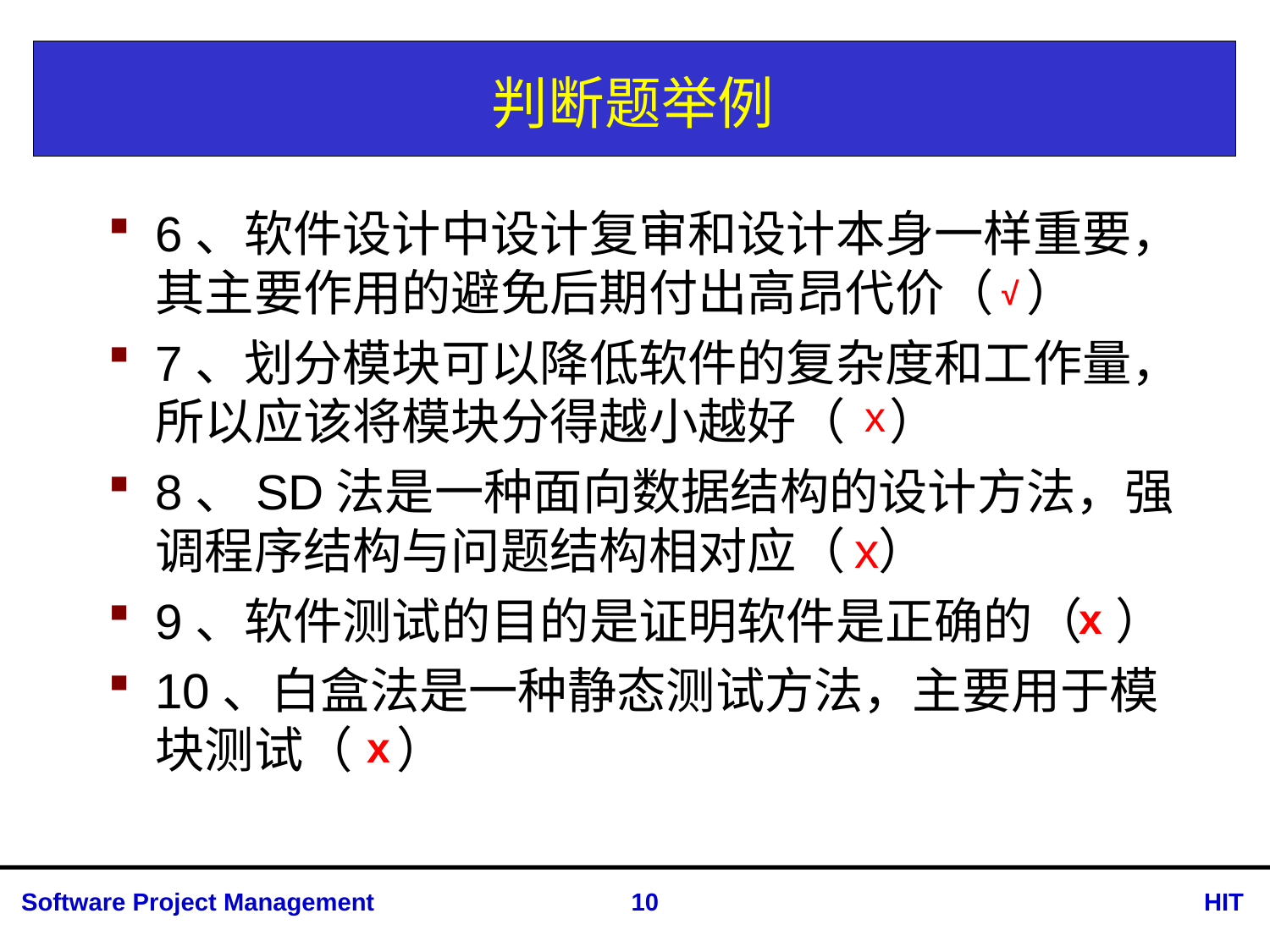

# 判断题举例
6、软件设计中设计复审和设计本身一样重要，其主要作用的避免后期付出高昂代价（   ）
7、划分模块可以降低软件的复杂度和工作量，所以应该将模块分得越小越好（    ）
8、SD法是一种面向数据结构的设计方法，强调程序结构与问题结构相对应（   ）
9、软件测试的目的是证明软件是正确的（   ）
10、白盒法是一种静态测试方法，主要用于模块测试（    ）

√
x
x
x
x